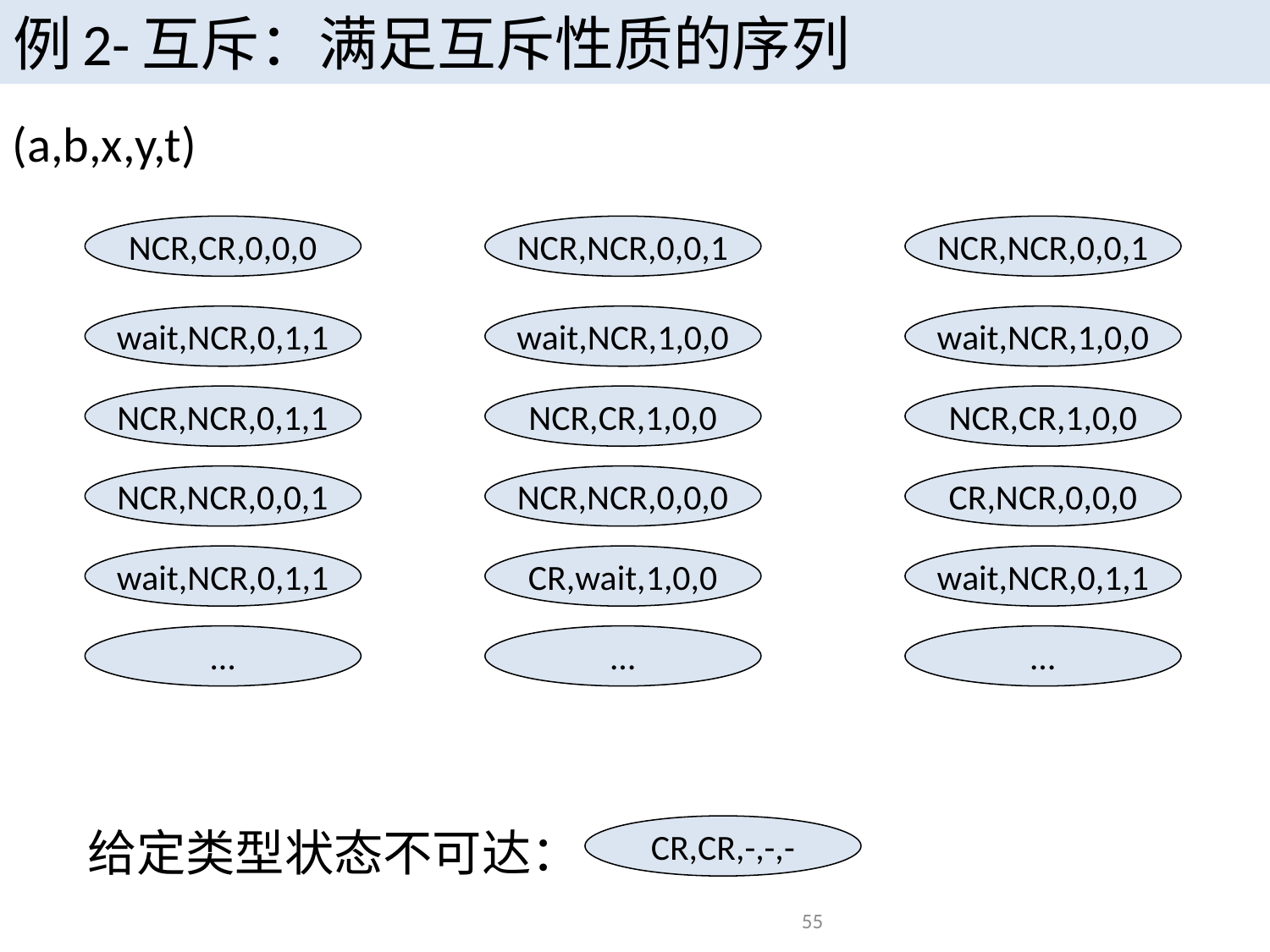

例2-互斥：满足互斥性质的序列

(a,b,x,y,t)
NCR,CR,0,0,0
NCR,NCR,0,0,1
NCR,NCR,0,0,1
wait,NCR,0,1,1
wait,NCR,1,0,0
wait,NCR,1,0,0
NCR,NCR,0,1,1
NCR,CR,1,0,0
NCR,CR,1,0,0
NCR,NCR,0,0,1
NCR,NCR,0,0,0
CR,NCR,0,0,0
wait,NCR,0,1,1
CR,wait,1,0,0
wait,NCR,0,1,1
…
…
…
给定类型状态不可达：
CR,CR,-,-,-

55